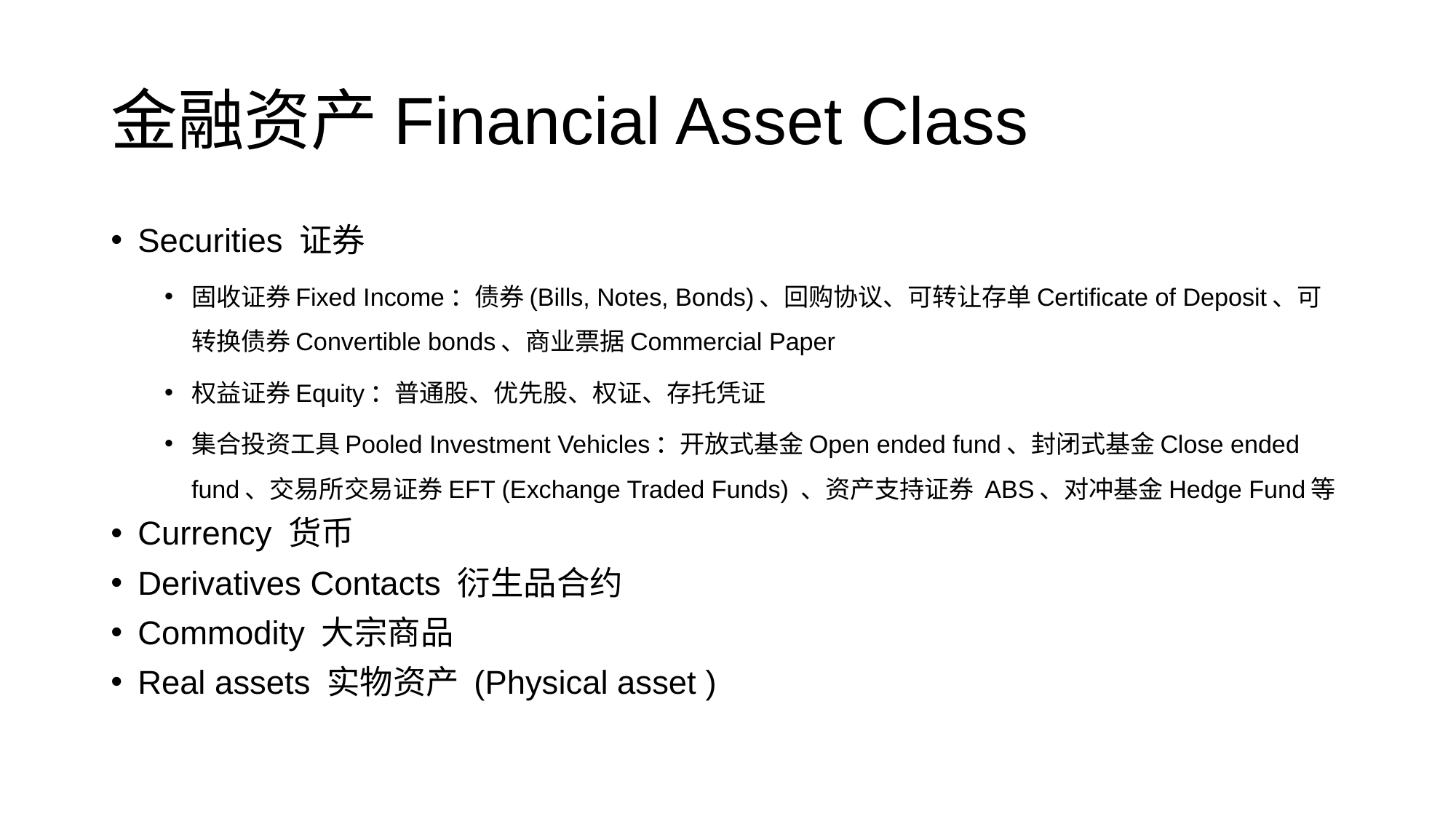

# 金融资产Financial Asset Class
Securities 证券
固收证券Fixed Income：债券(Bills, Notes, Bonds)、回购协议、可转让存单Certificate of Deposit、可转换债券Convertible bonds、商业票据Commercial Paper
权益证券Equity：普通股、优先股、权证、存托凭证
集合投资工具Pooled Investment Vehicles：开放式基金Open ended fund、封闭式基金Close ended fund、交易所交易证券EFT (Exchange Traded Funds) 、资产支持证券 ABS、对冲基金Hedge Fund等
Currency 货币
Derivatives Contacts 衍生品合约
Commodity 大宗商品
Real assets 实物资产 (Physical asset )